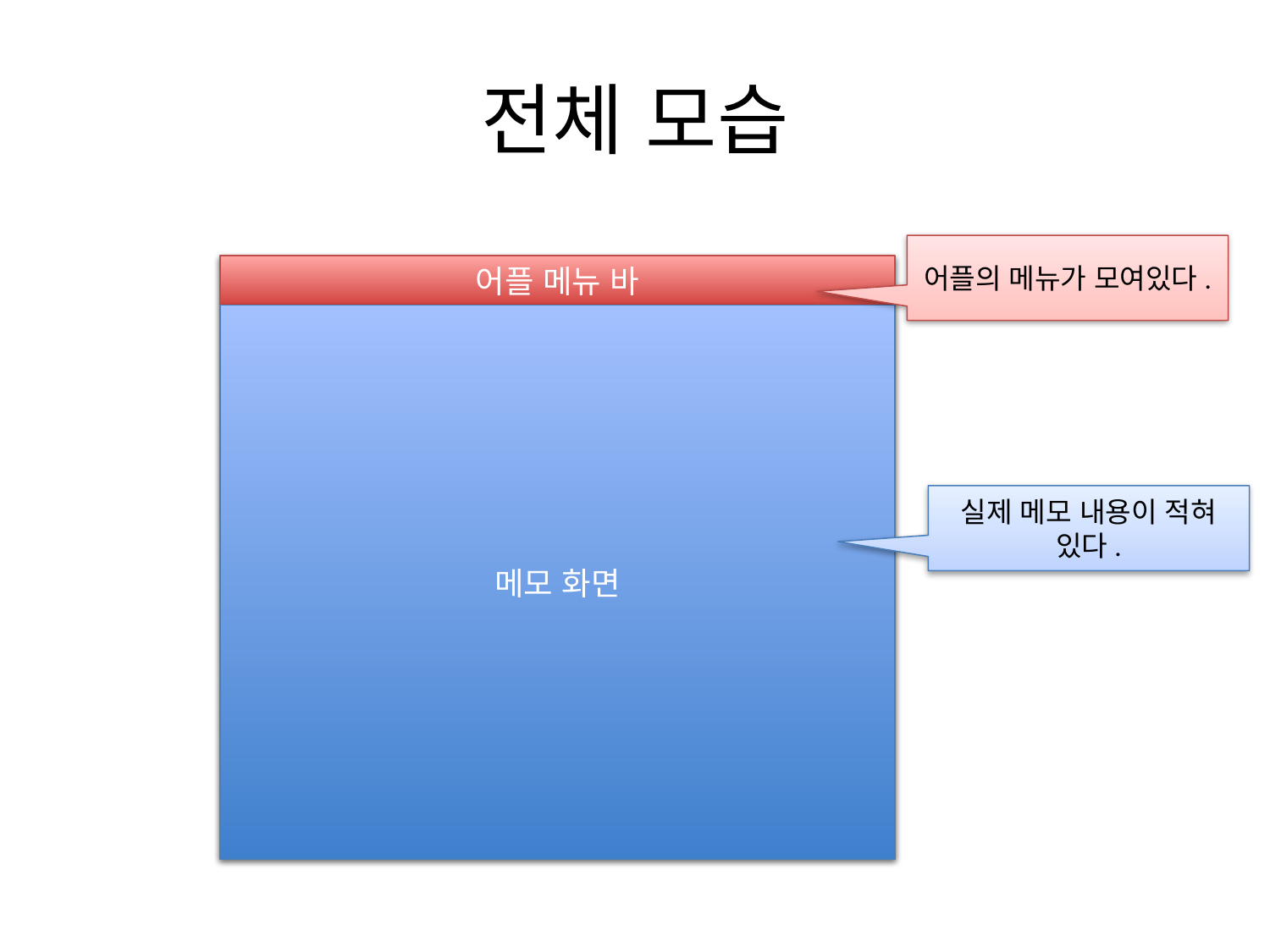

# 전체 모습
어플의 메뉴가 모여있다.

어플 메뉴 바
메모 화면
실제 메모 내용이 적혀 있다.